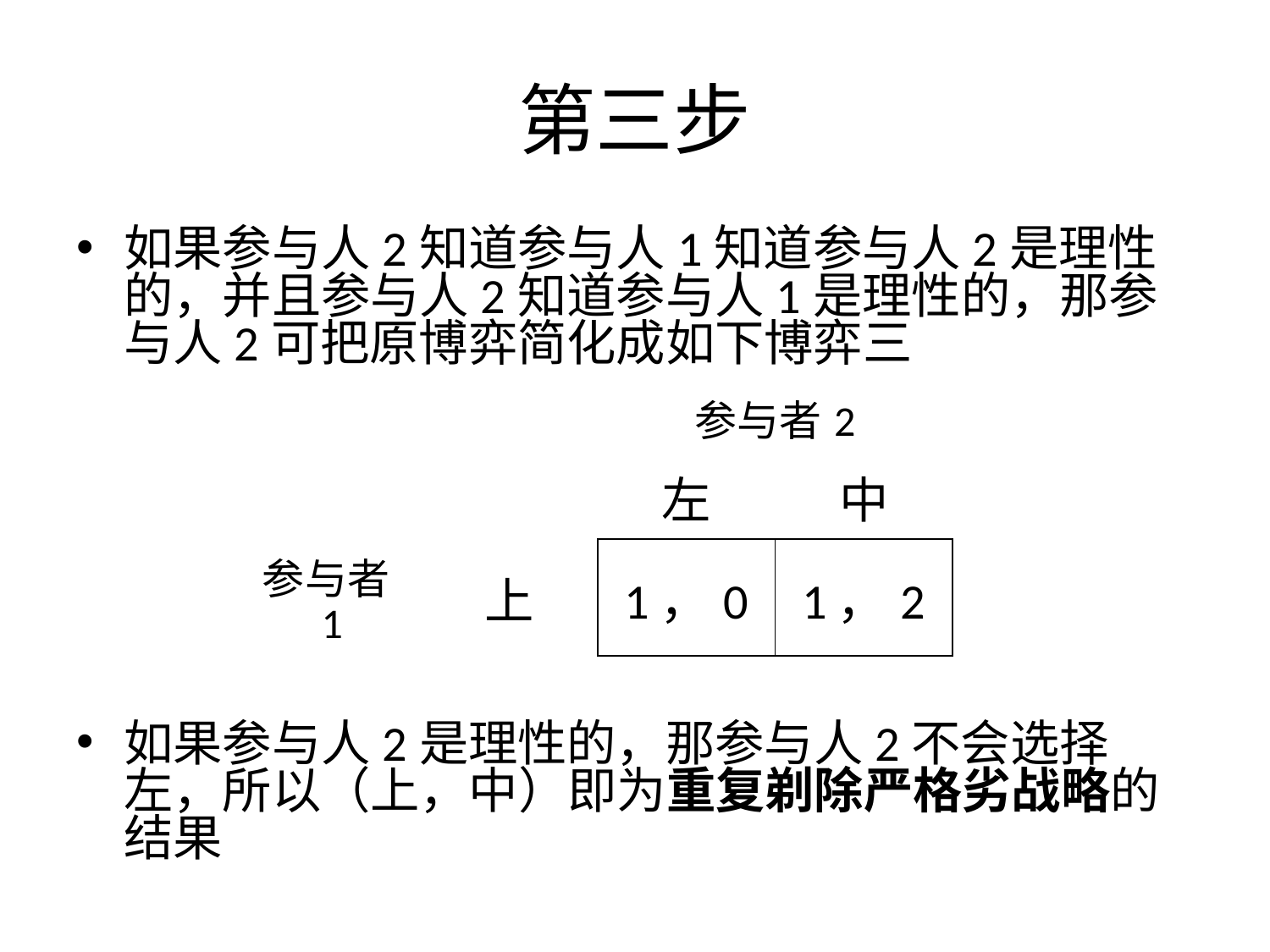

# 第三步
如果参与人2知道参与人1知道参与人2是理性的，并且参与人2知道参与人1是理性的，那参与人2可把原博弈简化成如下博弈三

如果参与人2是理性的，那参与人2不会选择左，所以（上，中）即为重复剃除严格劣战略的结果

|  |  | 参与者2 |  |
| --- | --- | --- | --- |
|  |  | 左 | 中 |
| 参与者1 | 上 | 1，0 | 1，2 |